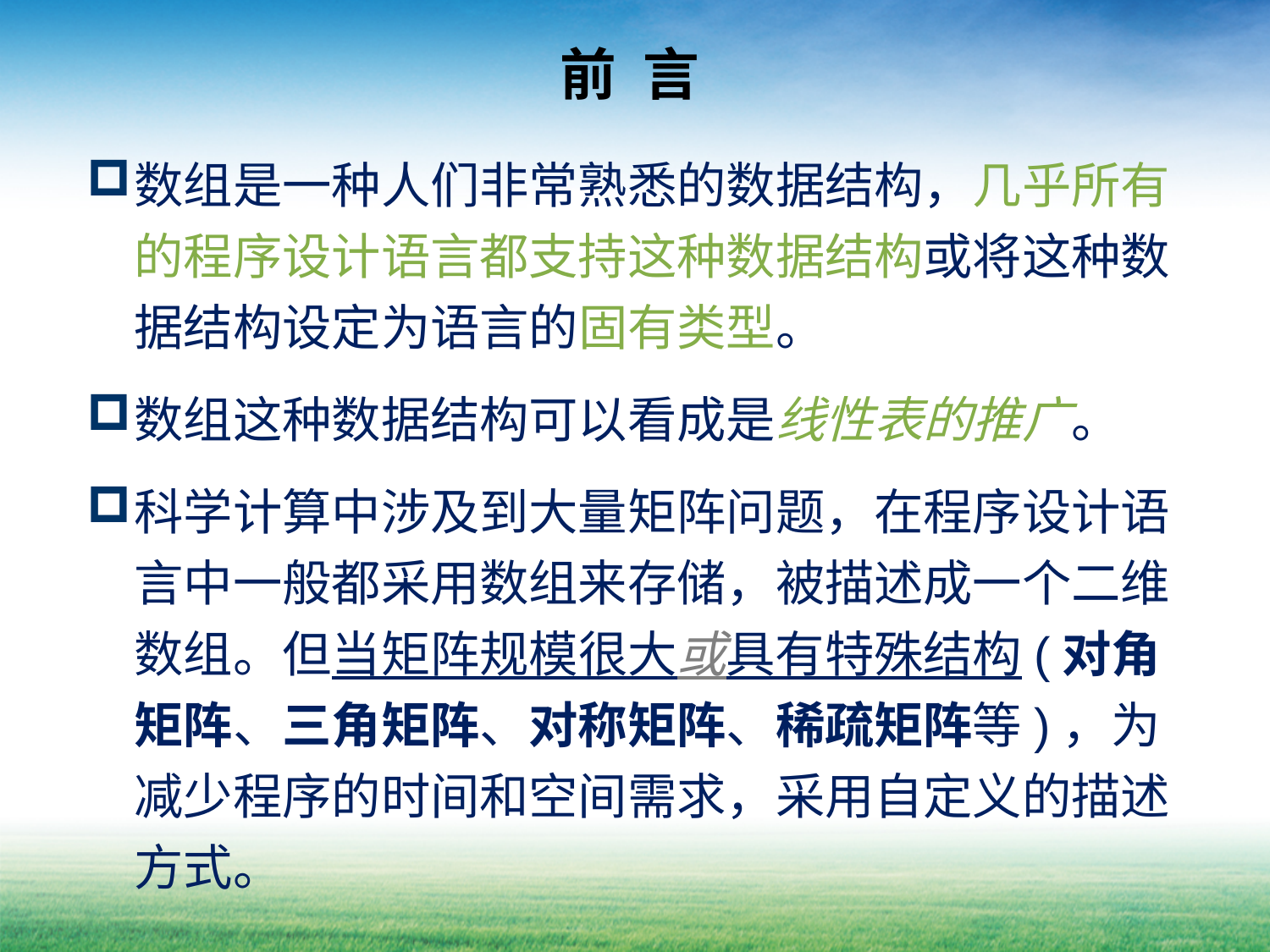

# 前  言
数组是一种人们非常熟悉的数据结构，几乎所有的程序设计语言都支持这种数据结构或将这种数据结构设定为语言的固有类型。
数组这种数据结构可以看成是线性表的推广。
科学计算中涉及到大量矩阵问题，在程序设计语言中一般都采用数组来存储，被描述成一个二维数组。但当矩阵规模很大或具有特殊结构(对角矩阵、三角矩阵、对称矩阵、稀疏矩阵等)，为减少程序的时间和空间需求，采用自定义的描述方式。